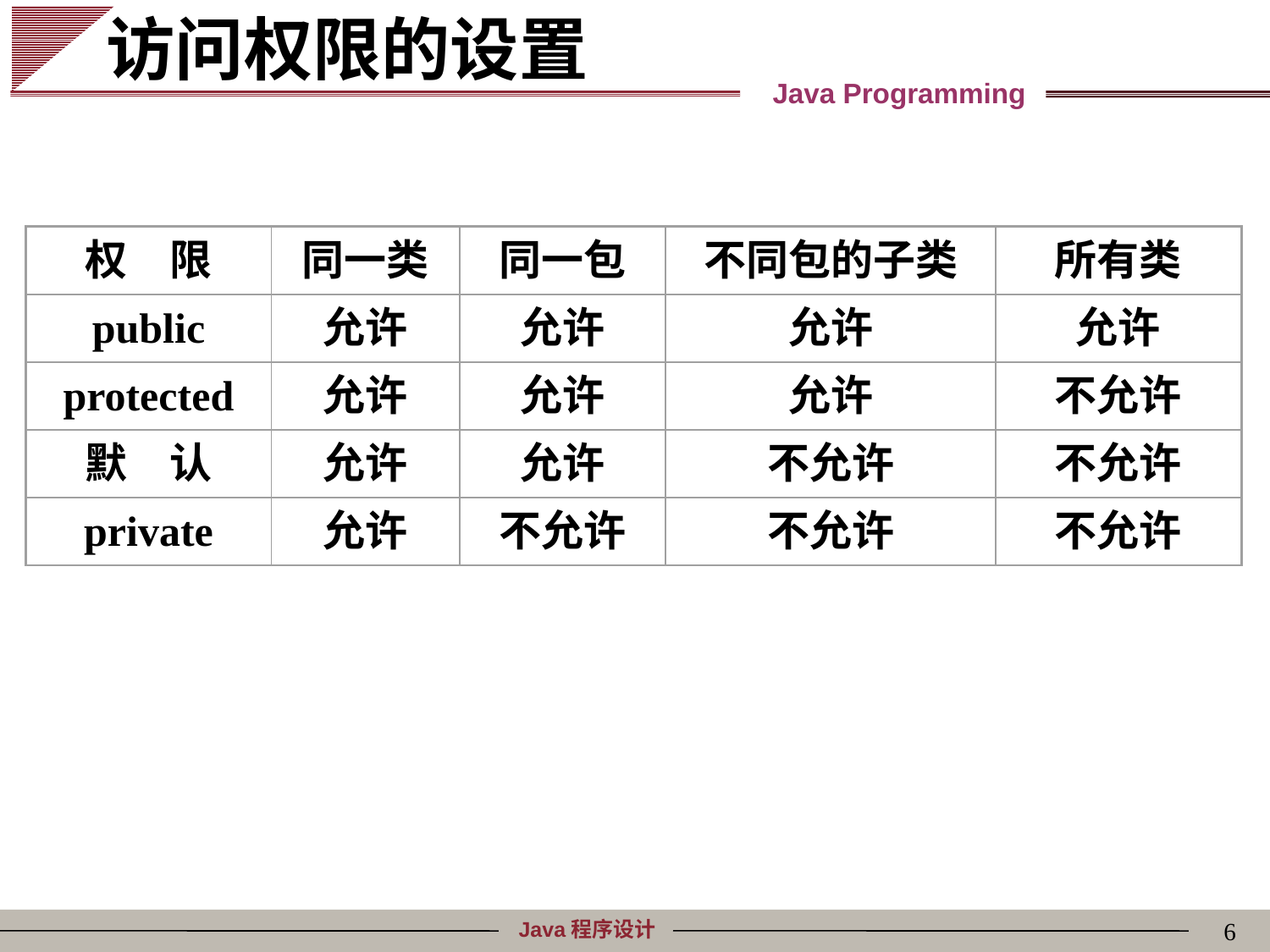

# 访问权限的设置

权　限

同一类

同一包

不同包的子类

所有类

public

允许

允许

允许

允许

protected

允许

允许

允许

不允许

默　认

允许

允许

不允许

不允许

private

允许

不允许

不允许

不允许